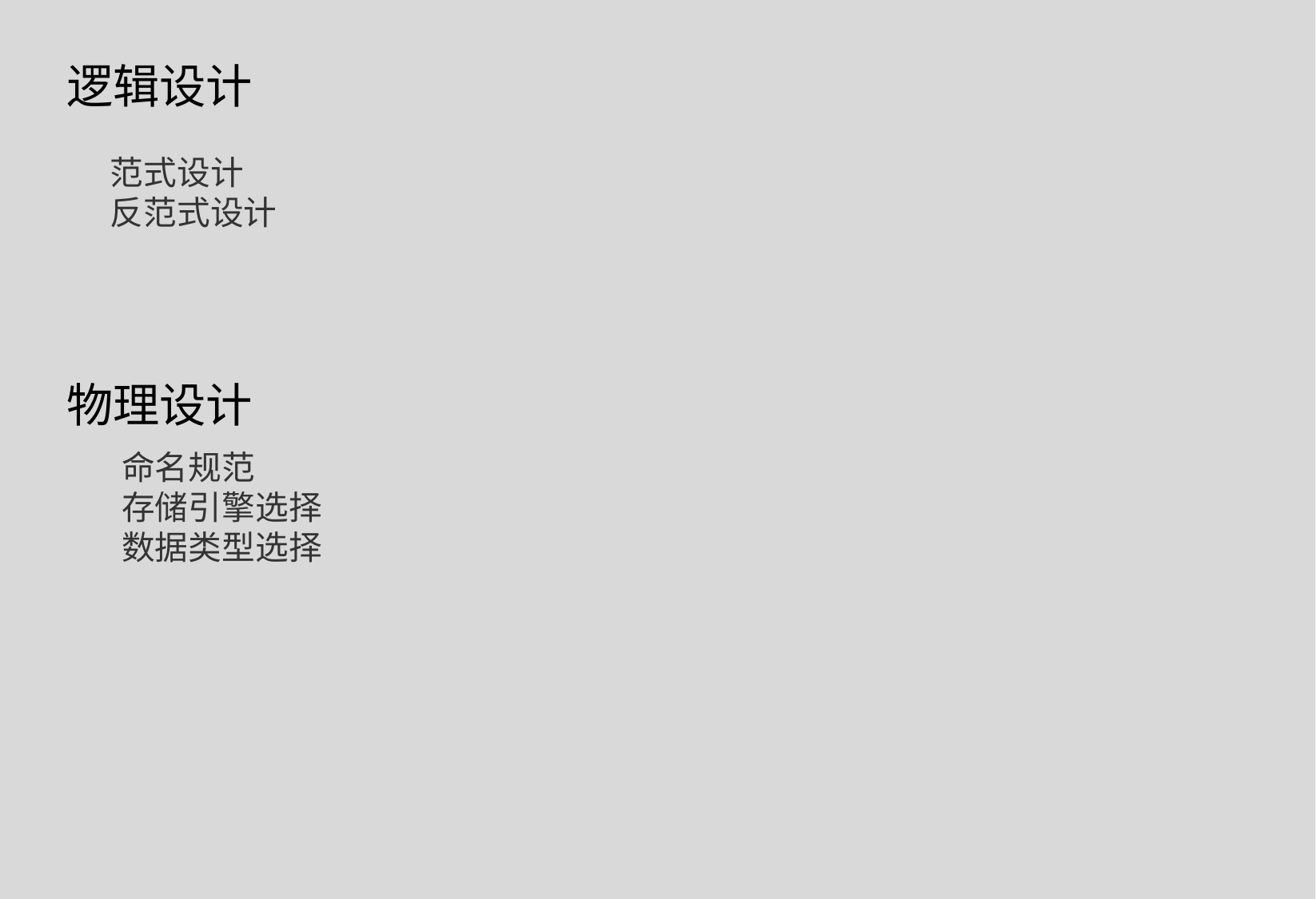

逻辑设计
范式设计
反范式设计
物理设计
命名规范
存储引擎选择
数据类型选择